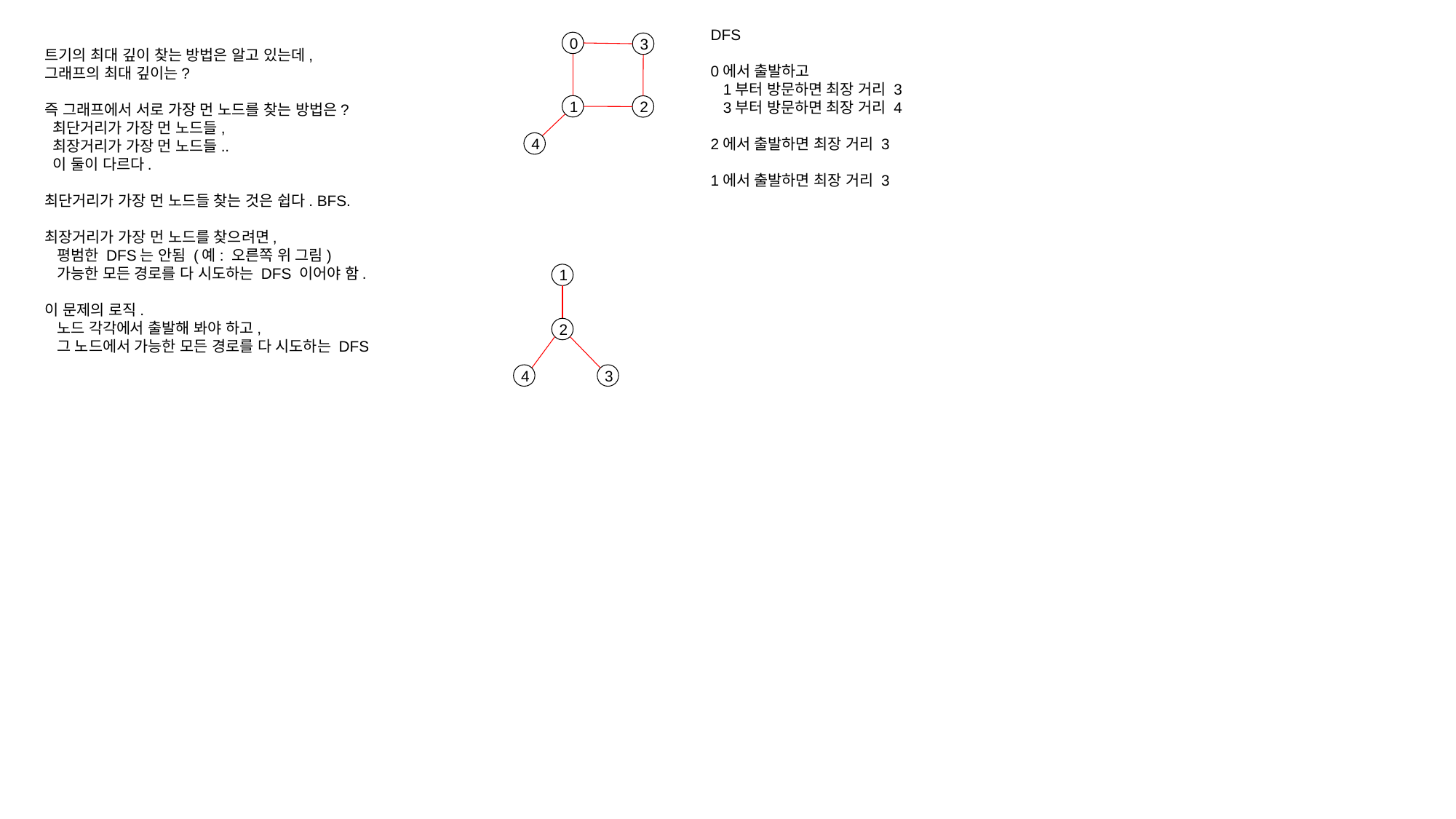

DFS

0에서 출발하고
   1부터 방문하면 최장 거리 3
   3부터 방문하면 최장 거리 4

2에서 출발하면 최장 거리 3

1에서 출발하면 최장 거리 3
0
3
트기의 최대 깊이 찾는 방법은 알고 있는데,
그래프의 최대 깊이는?

즉 그래프에서 서로 가장 먼 노드를 찾는 방법은?
 최단거리가 가장 먼 노드들,
 최장거리가 가장 먼 노드들..
 이 둘이 다르다.

최단거리가 가장 먼 노드들 찾는 것은 쉽다. BFS.

최장거리가 가장 먼 노드를 찾으려면,
  평범한 DFS는 안됨 (예: 오른쪽 위 그림)
  가능한 모든 경로를 다 시도하는 DFS 이어야 함.

이 문제의 로직.
  노드 각각에서 출발해 봐야 하고,
  그 노드에서 가능한 모든 경로를 다 시도하는 DFS

1
2
4
1
2
4
3